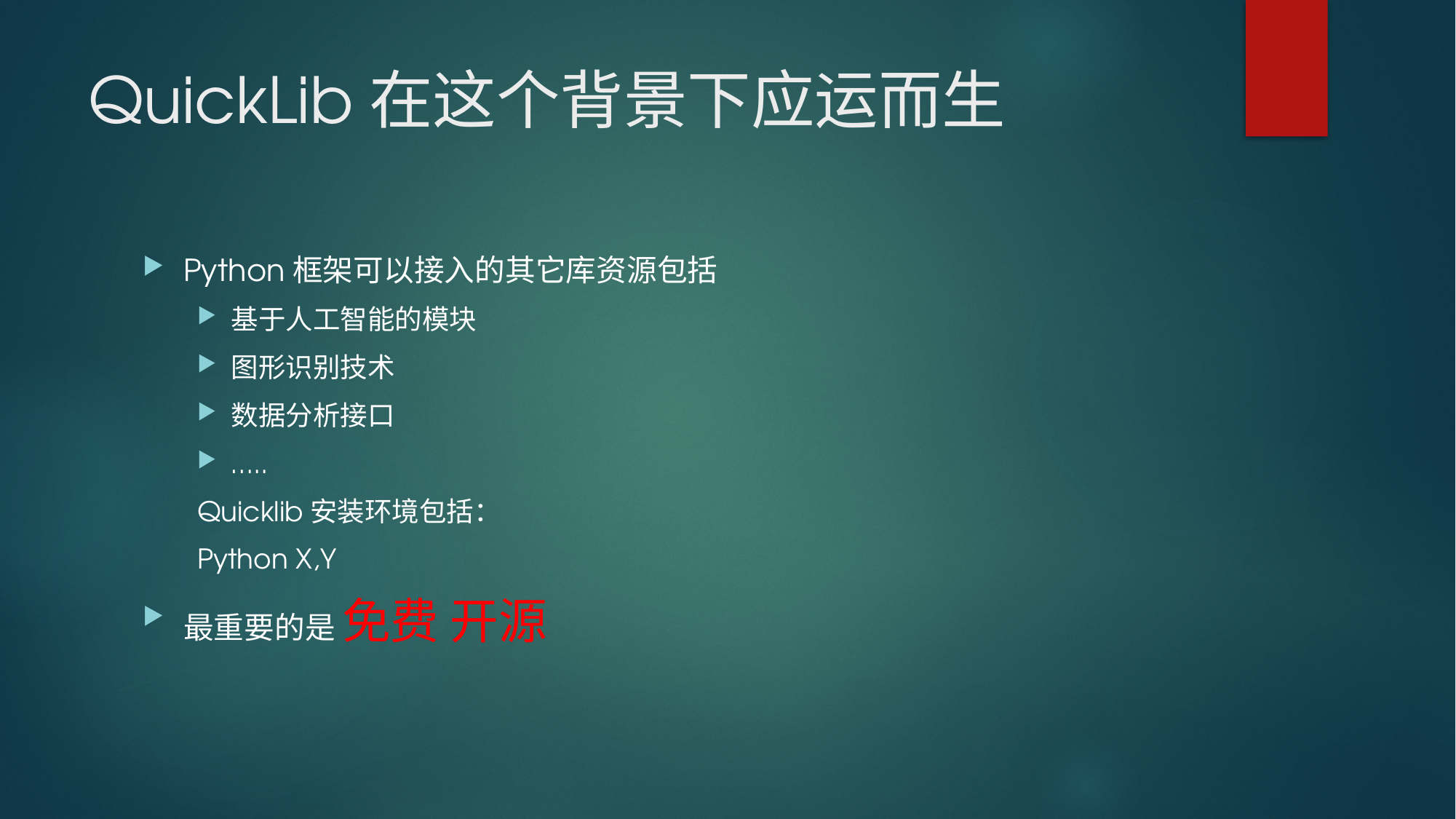

# QuickLib在这个背景下应运而生
Python框架可以接入的其它库资源包括
基于人工智能的模块
图形识别技术
数据分析接口
…..
Quicklib安装环境包括：
Python X,Y
最重要的是 免费 开源